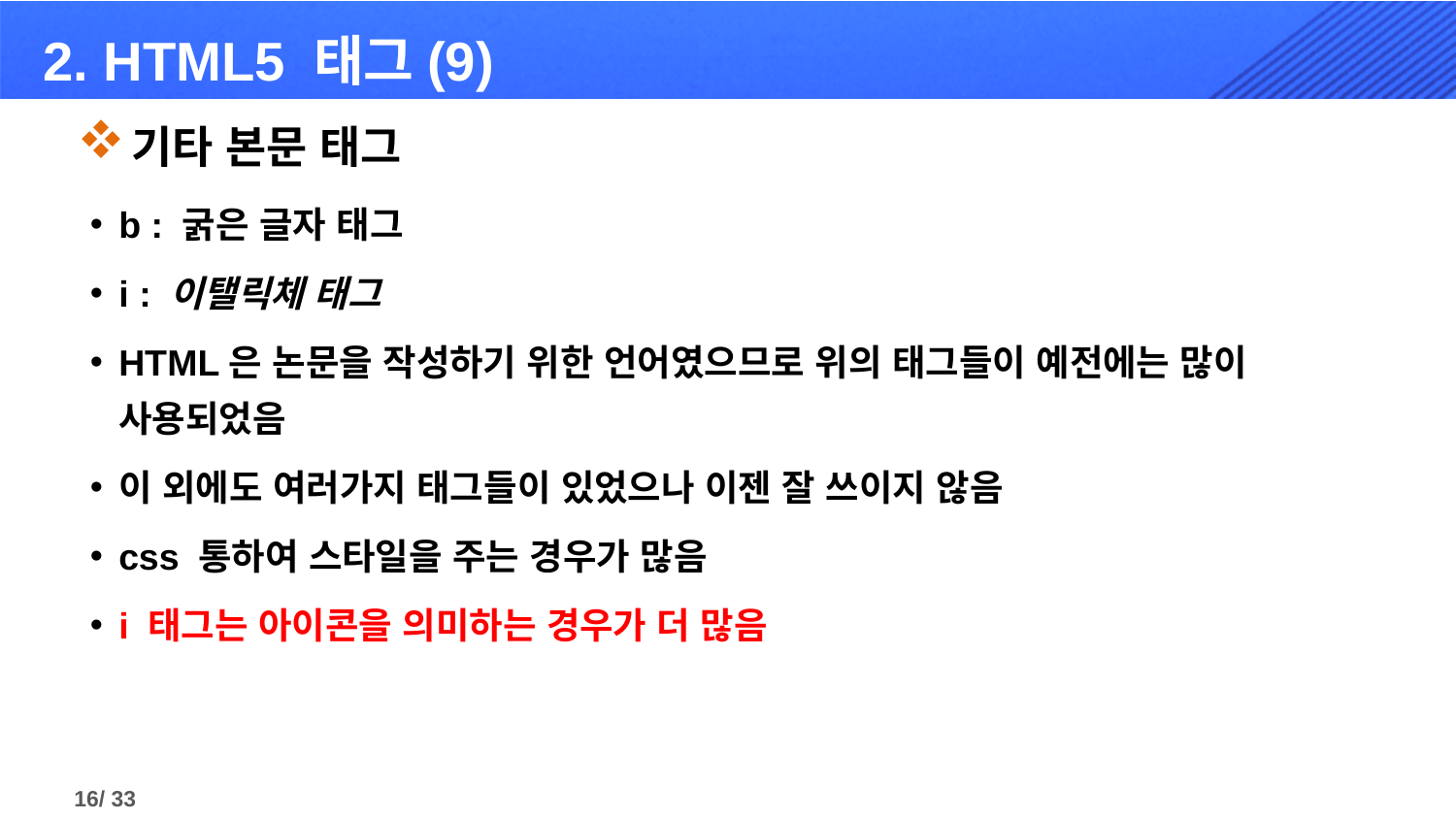

# 2. HTML5 태그(9)
기타 본문 태그
b : 굵은 글자 태그
i : 이탤릭체 태그
HTML은 논문을 작성하기 위한 언어였으므로 위의 태그들이 예전에는 많이 사용되었음
이 외에도 여러가지 태그들이 있었으나 이젠 잘 쓰이지 않음
css 통하여 스타일을 주는 경우가 많음
i 태그는 아이콘을 의미하는 경우가 더 많음